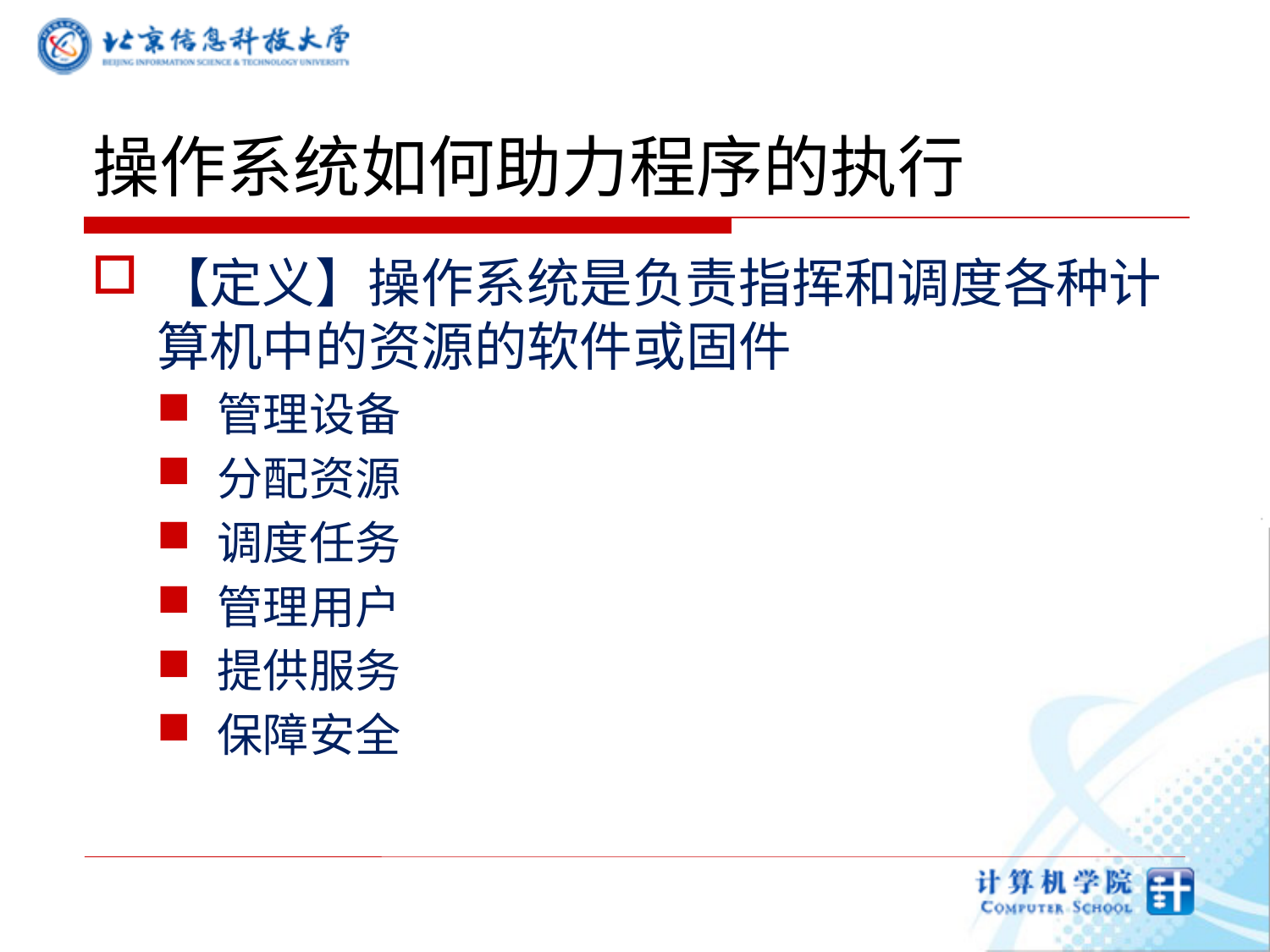

# 操作系统如何助力程序的执行
【定义】操作系统是负责指挥和调度各种计算机中的资源的软件或固件
管理设备
分配资源
调度任务
管理用户
提供服务
保障安全